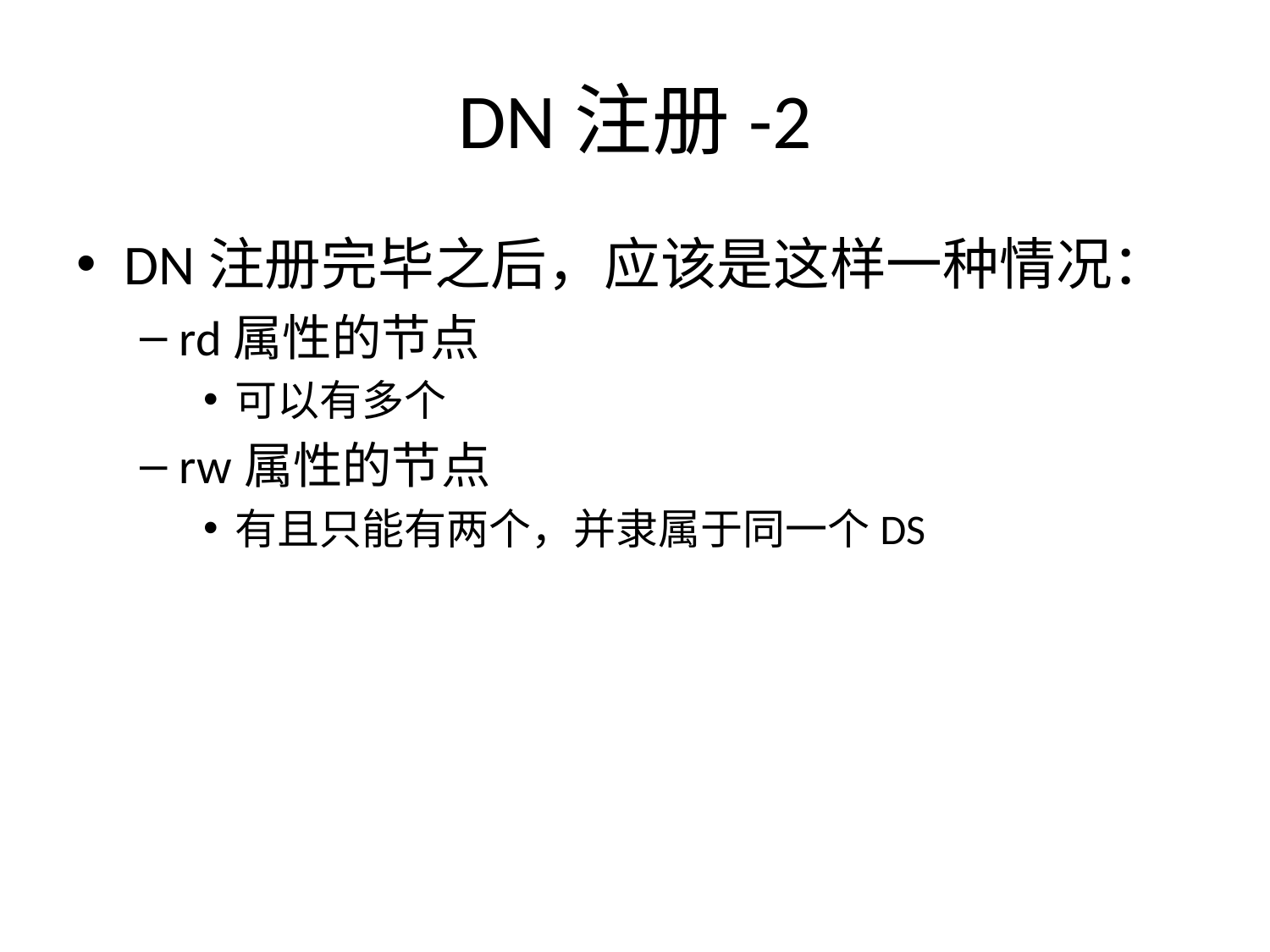

# DN注册-2
DN注册完毕之后，应该是这样一种情况：
rd属性的节点
可以有多个
rw属性的节点
有且只能有两个，并隶属于同一个DS